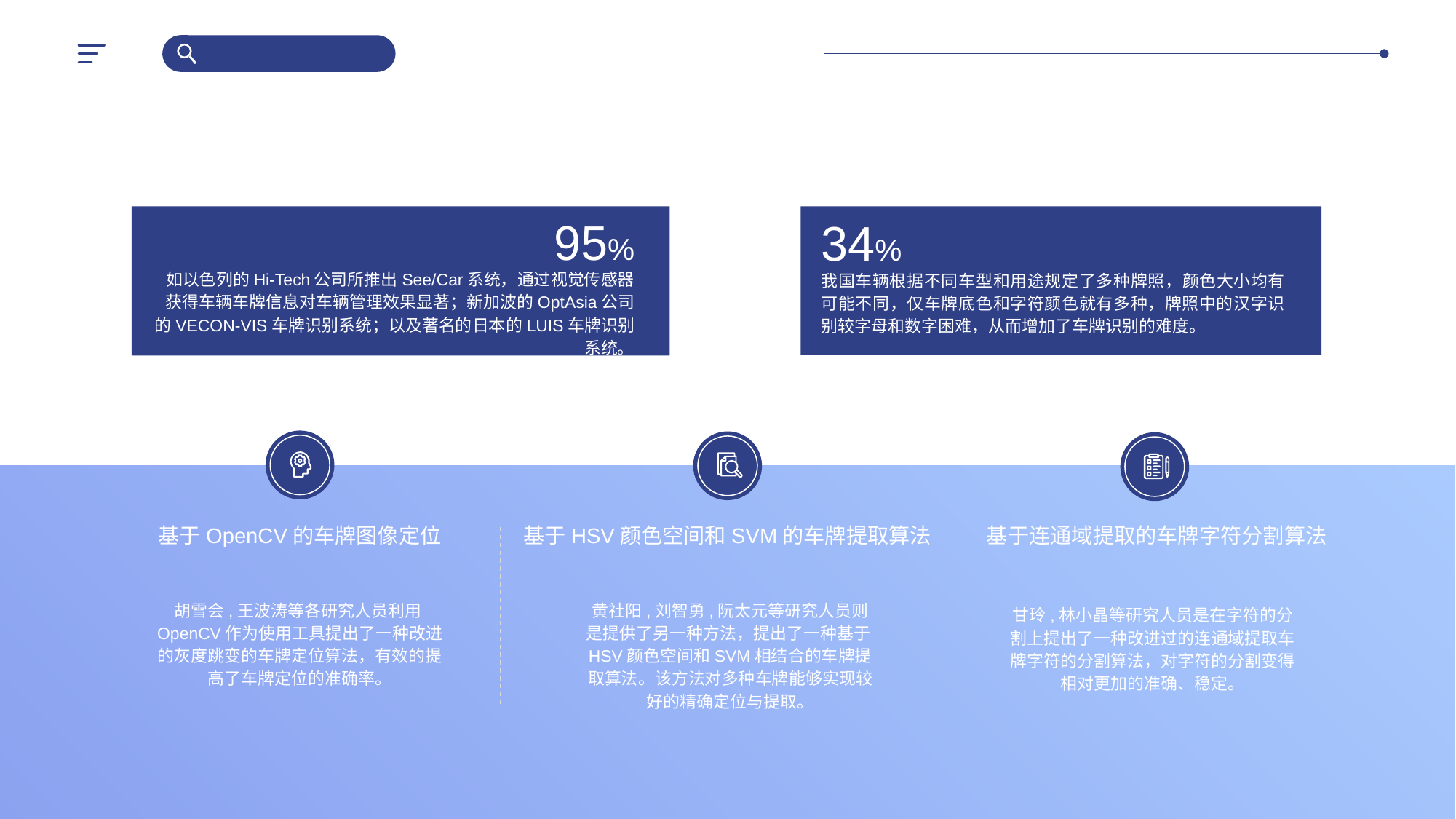

95%

如以色列的Hi-Tech公司所推出See/Car系统，通过视觉传感器获得车辆车牌信息对车辆管理效果显著；新加波的OptAsia公司的VECON-VIS车牌识别系统；以及著名的日本的LUIS车牌识别系统。

34%
我国车辆根据不同车型和用途规定了多种牌照，颜色大小均有可能不同，仅车牌底色和字符颜色就有多种，牌照中的汉字识别较字母和数字困难，从而增加了车牌识别的难度。

基于连通域提取的车牌字符分割算法
基于OpenCV的车牌图像定位
基于HSV颜色空间和SVM的车牌提取算法
胡雪会,王波涛等各研究人员利用OpenCV作为使用工具提出了一种改进的灰度跳变的车牌定位算法，有效的提高了车牌定位的准确率。
黄社阳,刘智勇,阮太元等研究人员则是提供了另一种方法，提出了一种基于HSV颜色空间和SVM相结合的车牌提取算法。该方法对多种车牌能够实现较好的精确定位与提取。
甘玲,林小晶等研究人员是在字符的分割上提出了一种改进过的连通域提取车牌字符的分割算法，对字符的分割变得相对更加的准确、稳定。